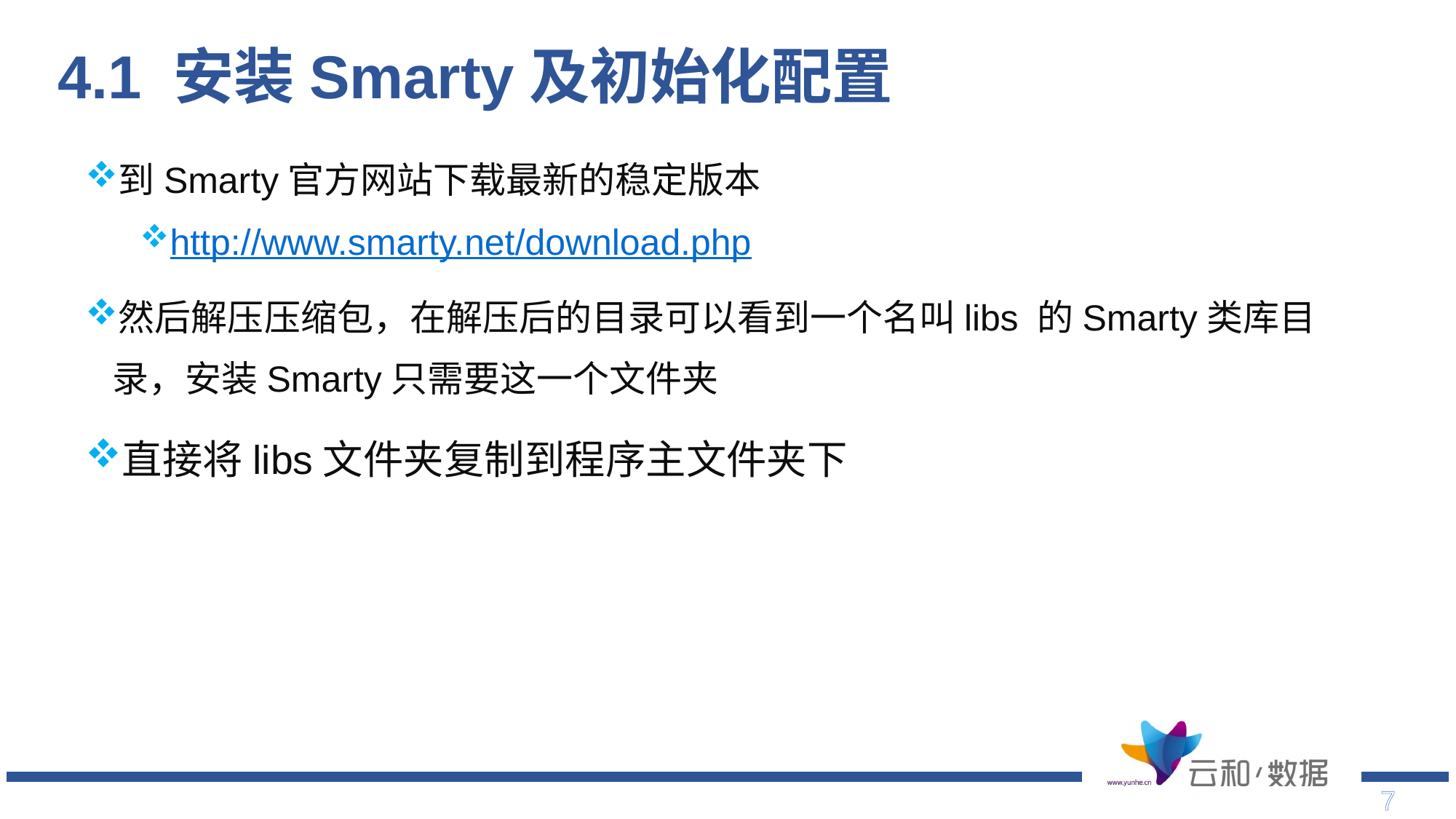

# 4.1 安装Smarty及初始化配置
到Smarty官方网站下载最新的稳定版本
http://www.smarty.net/download.php
然后解压压缩包，在解压后的目录可以看到一个名叫libs 的Smarty类库目录，安装Smarty只需要这一个文件夹
直接将libs文件夹复制到程序主文件夹下